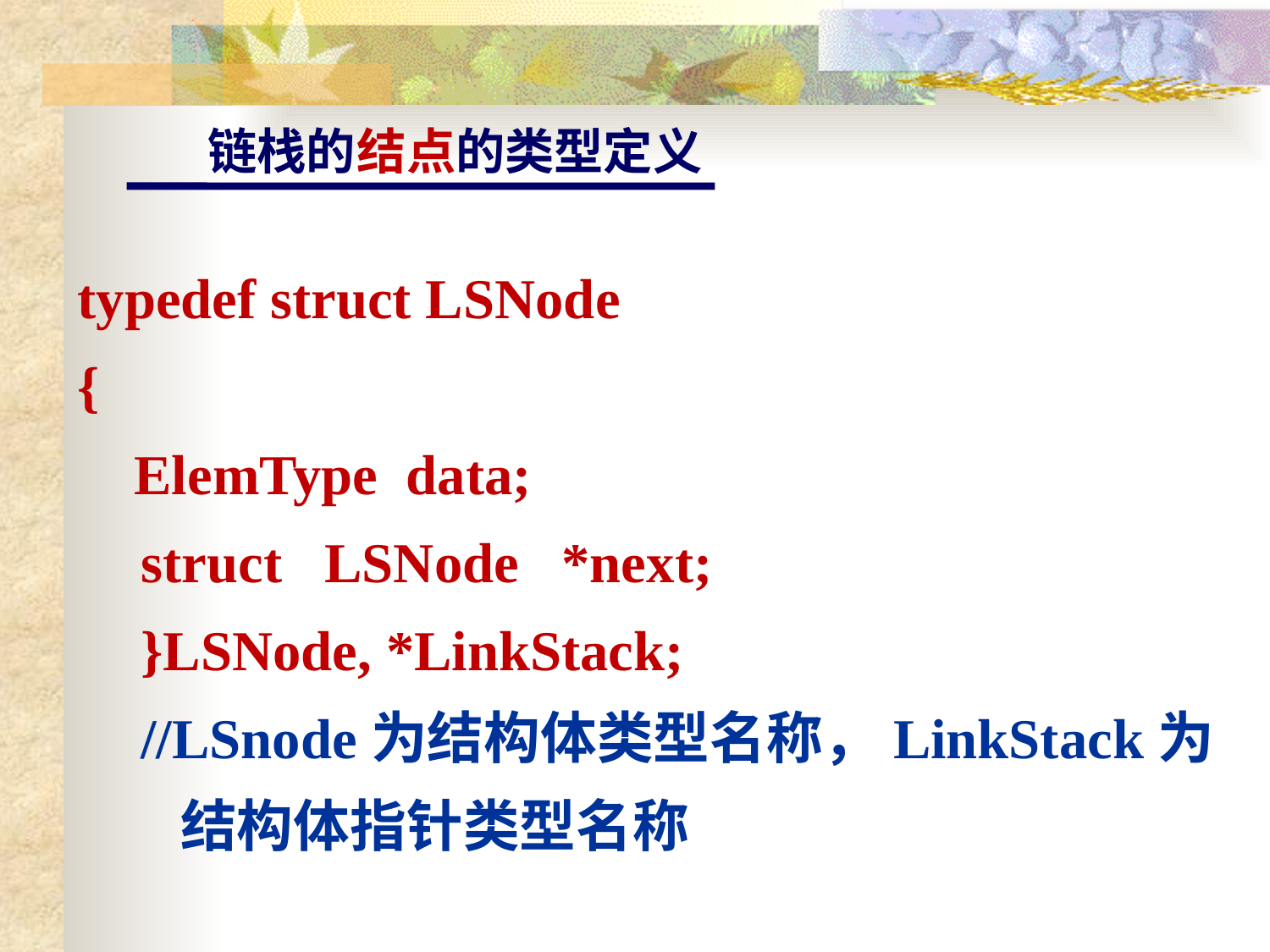

链栈的
结点的类型定义

typedef struct LSNode
{
    ElemType  data;
struct   LSNode   *next;
}LSNode, *LinkStack;
//LSnode为结构体类型名称，LinkStack为结构体指针类型名称
49